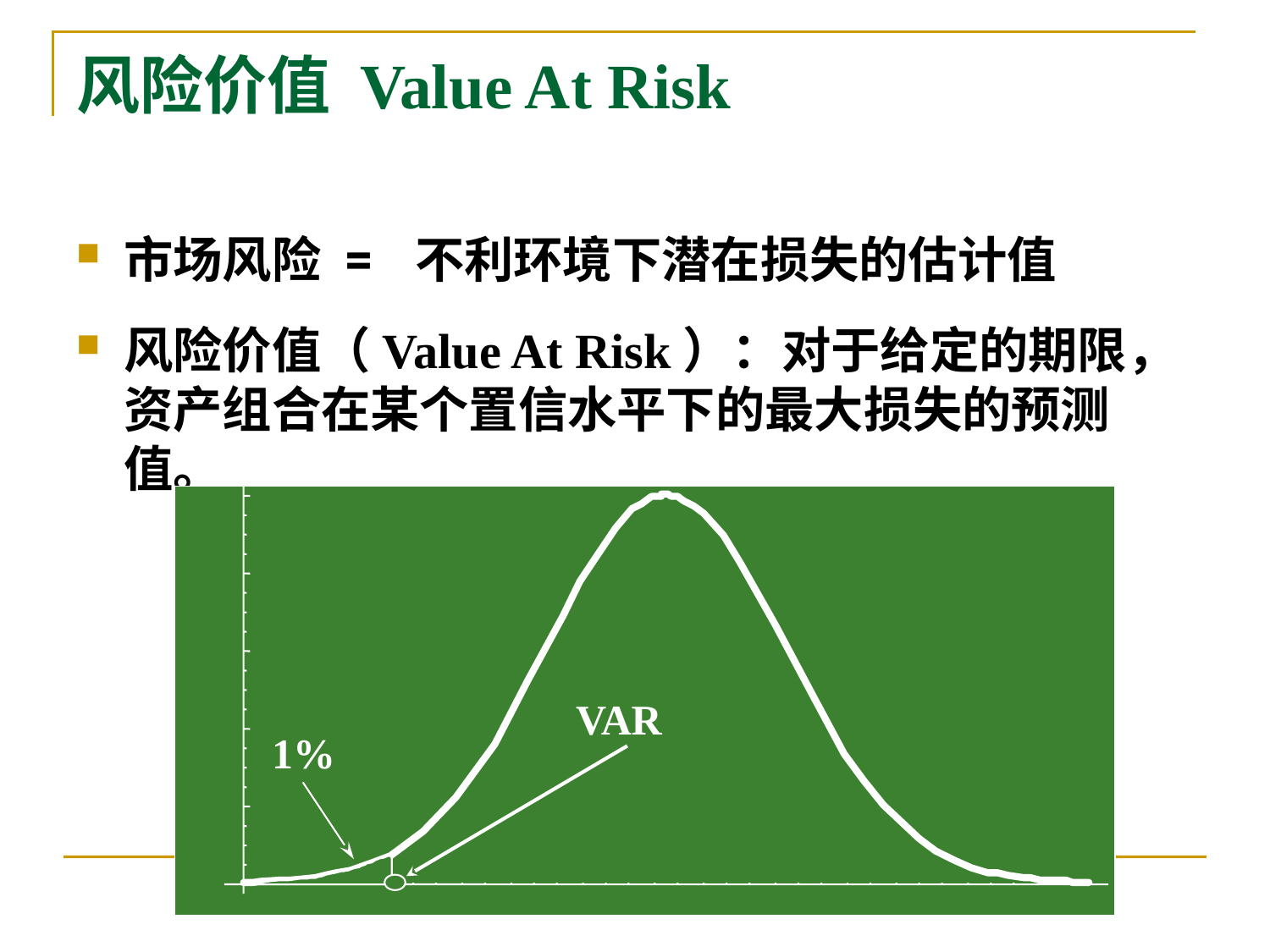

# 风险价值 Value At Risk
市场风险 = 不利环境下潜在损失的估计值
风险价值（Value At Risk）：对于给定的期限，资产组合在某个置信水平下的最大损失的预测值。

VAR

1%